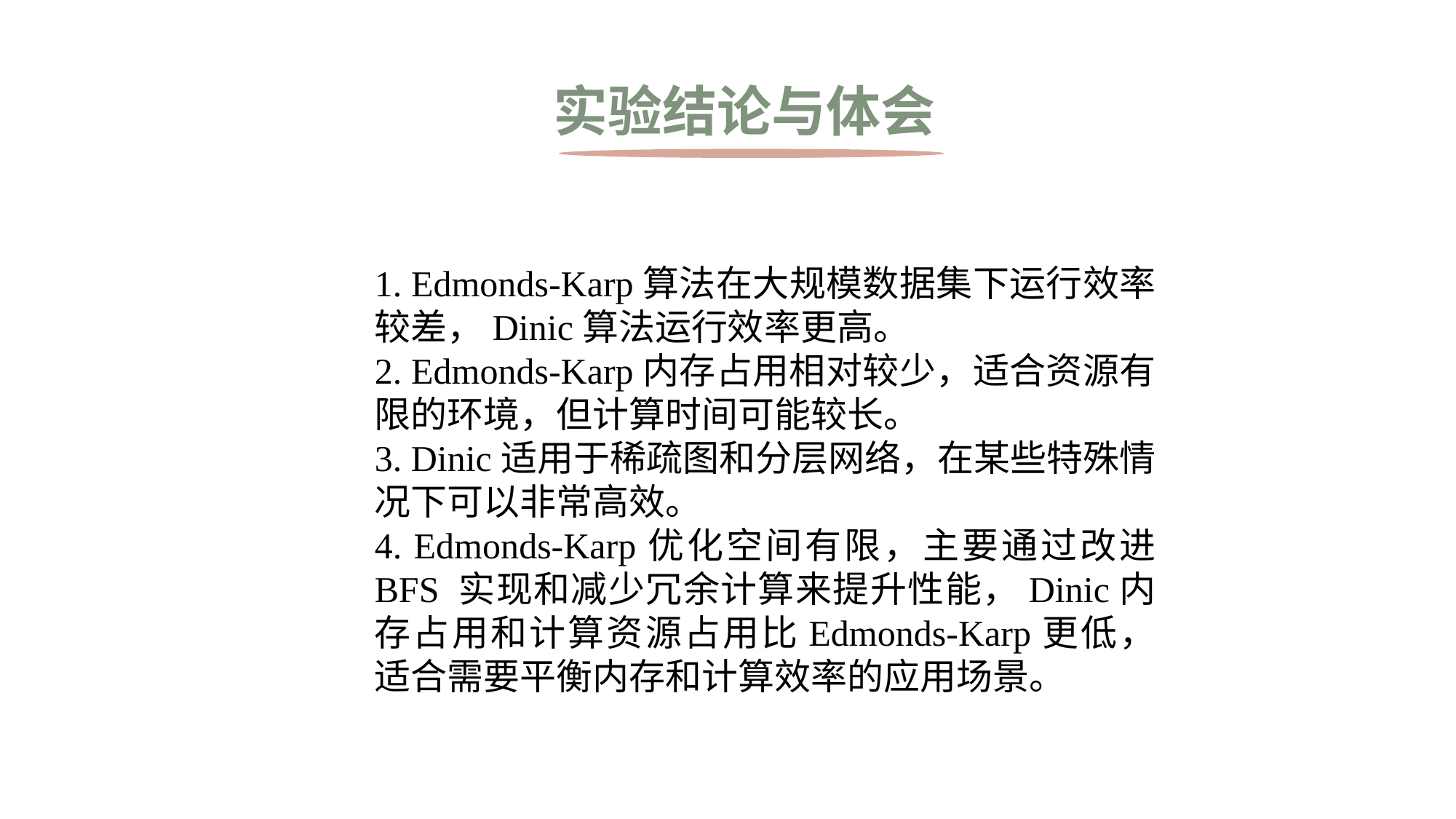

实验结论与体会

1. Edmonds-Karp算法在大规模数据集下运行效率较差，Dinic算法运行效率更高。
2. Edmonds-Karp内存占用相对较少，适合资源有限的环境，但计算时间可能较长。
3. Dinic适用于稀疏图和分层网络，在某些特殊情况下可以非常高效。
4. Edmonds-Karp优化空间有限，主要通过改进 BFS 实现和减少冗余计算来提升性能，Dinic内存占用和计算资源占用比Edmonds-Karp更低，适合需要平衡内存和计算效率的应用场景。